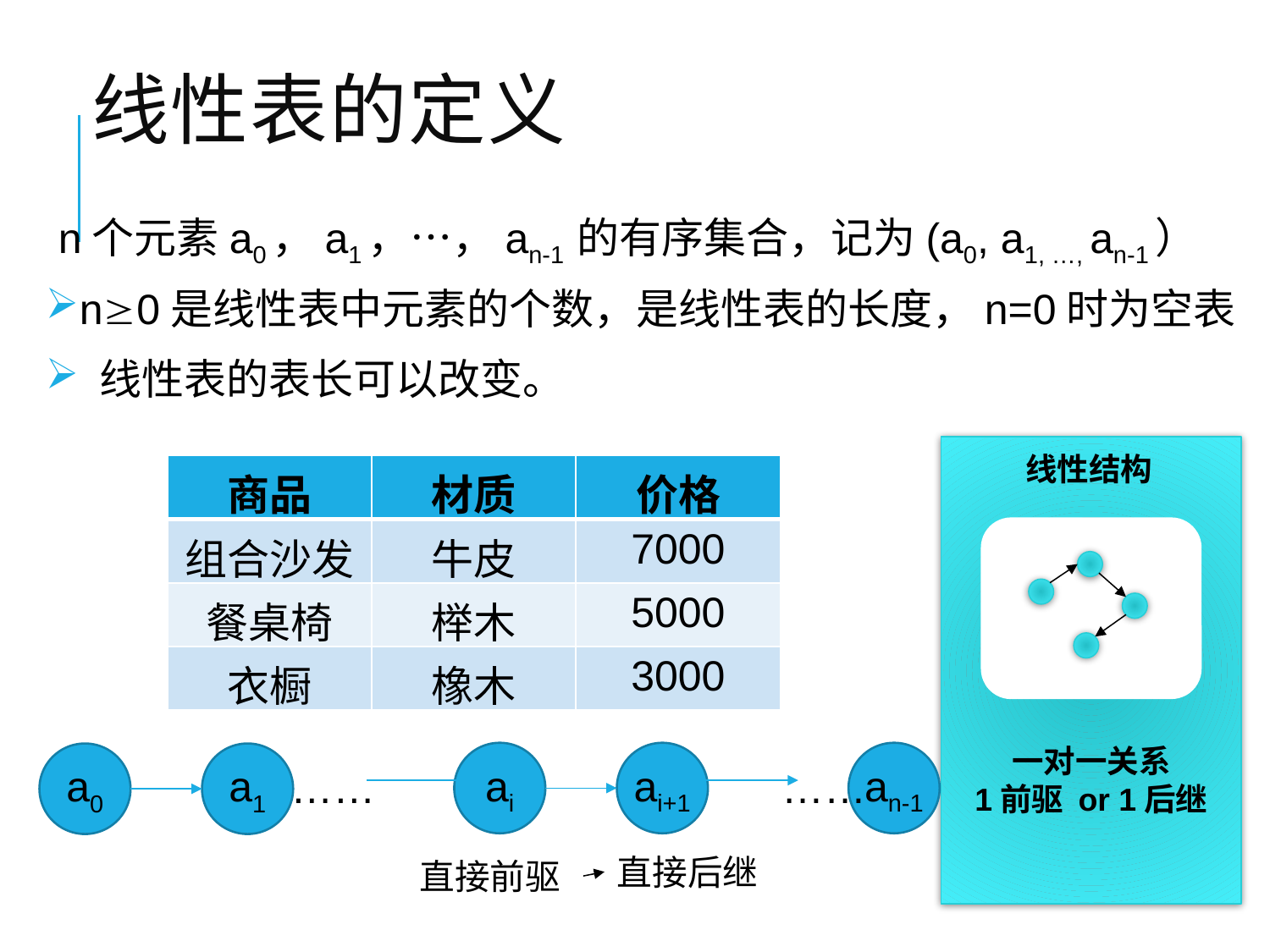

# 线性表的定义
n个元素a0，a1，…，an-1 的有序集合，记为(a0, a1, …, an-1）
n≥0是线性表中元素的个数，是线性表的长度，n=0时为空表
 线性表的表长可以改变。

线性结构
| 商品 | 材质 | 价格 |
| --- | --- | --- |
| 组合沙发 | 牛皮 | 7000 |
| 餐桌椅 | 榉木 | 5000 |
| 衣橱 | 橡木 | 3000 |

一对一关系
1前驱 or 1后继
ai
ai+1
an-1
a0
a1
……
……
直接后继
直接前驱